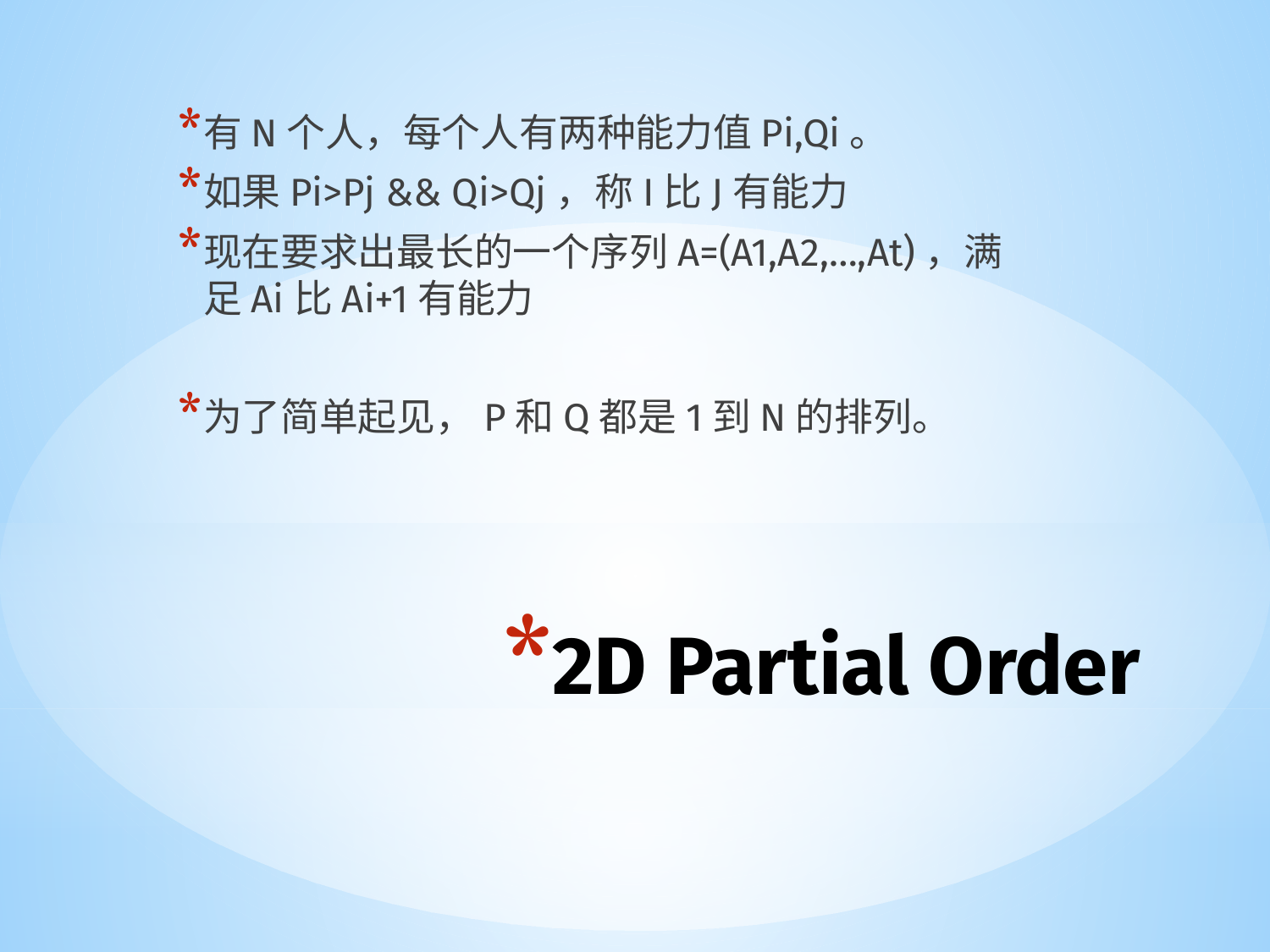

有N个人，每个人有两种能力值Pi,Qi。
如果Pi>Pj && Qi>Qj，称I比J有能力
现在要求出最长的一个序列A=(A1,A2,…,At)，满足Ai比Ai+1有能力

为了简单起见，P和Q都是1到N的排列。

# 2D Partial Order